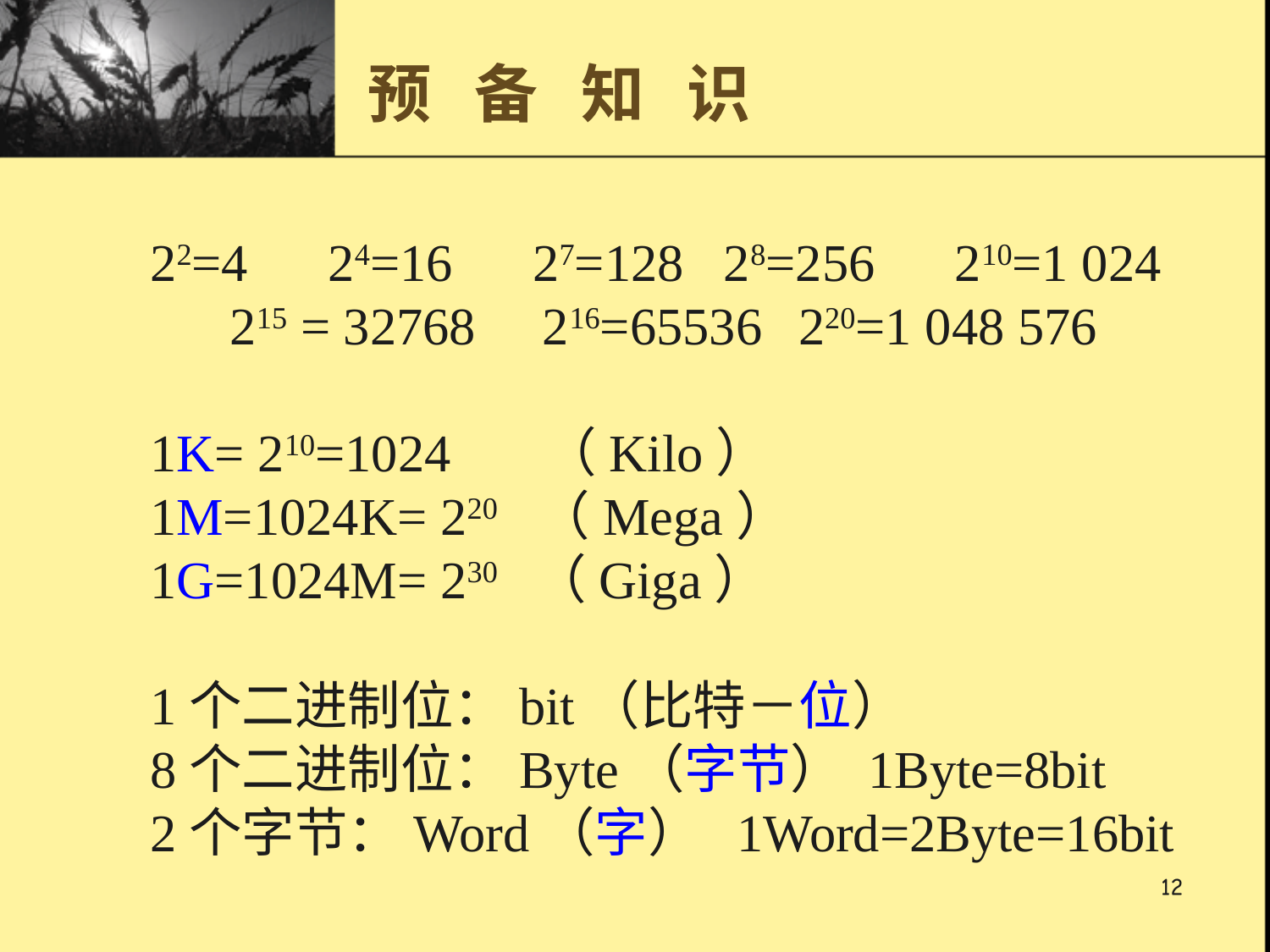

# 预   备   知   识
22=4      24=16      27=128   28=256      210=1 024           215 = 32768     216=65536	 220=1 048 576

1K= 210=1024      （Kilo）
1M=1024K= 220  （Mega）
1G=1024M= 230   （Giga）

1个二进制位：bit（比特－位）
8个二进制位：Byte（字节） 1Byte=8bit
2个字节：Word（字）  1Word=2Byte=16bit
12